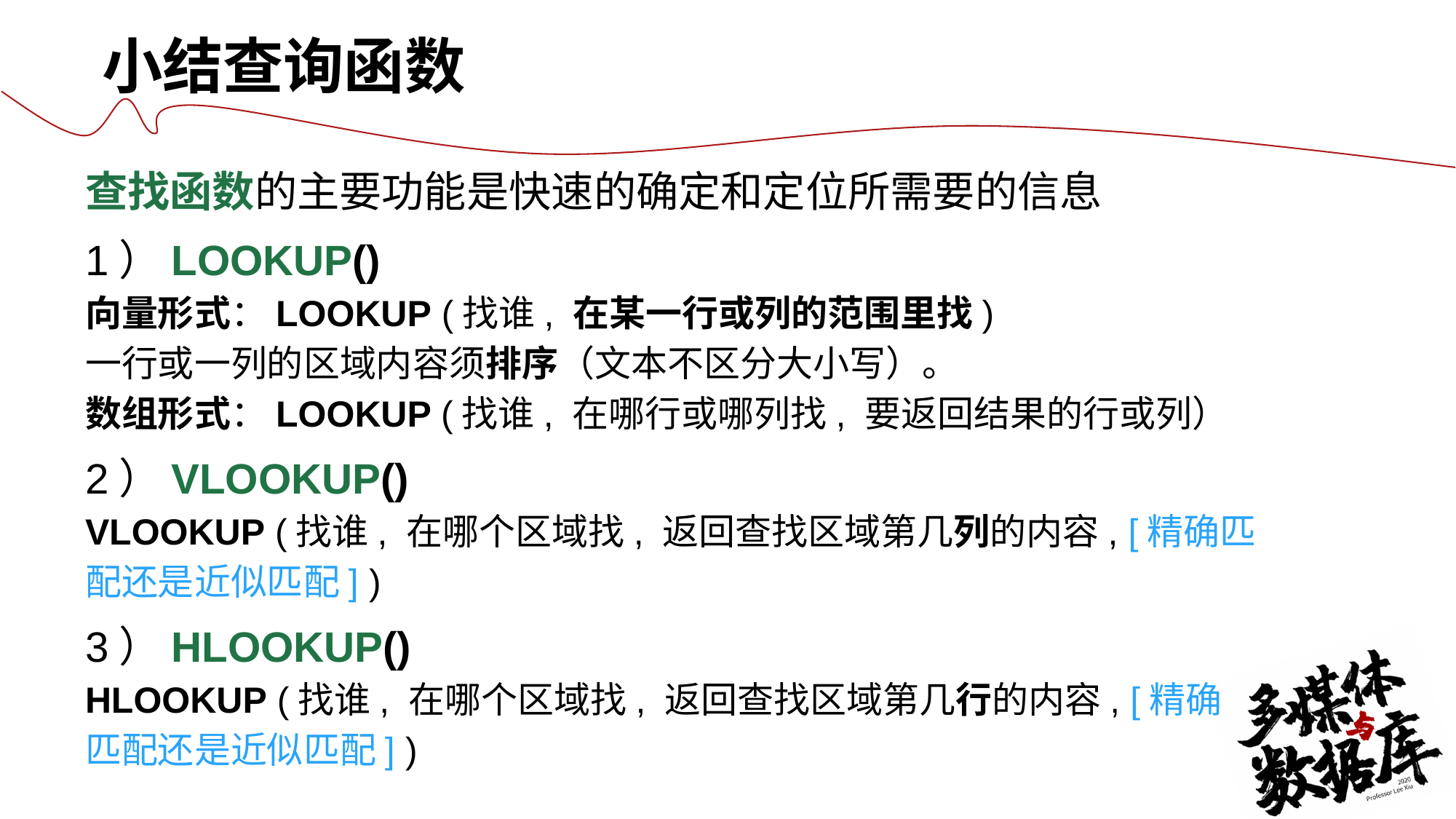

小结查询函数
查找函数的主要功能是快速的确定和定位所需要的信息
1）LOOKUP()
向量形式：LOOKUP (找谁, 在某一行或列的范围里找)
一行或一列的区域内容须排序（文本不区分大小写）。
数组形式：LOOKUP (找谁, 在哪行或哪列找, 要返回结果的行或列）
2）VLOOKUP()
VLOOKUP (找谁, 在哪个区域找, 返回查找区域第几列的内容, [精确匹配还是近似匹配] )
3）HLOOKUP()
HLOOKUP (找谁, 在哪个区域找, 返回查找区域第几行的内容, [精确匹配还是近似匹配] )